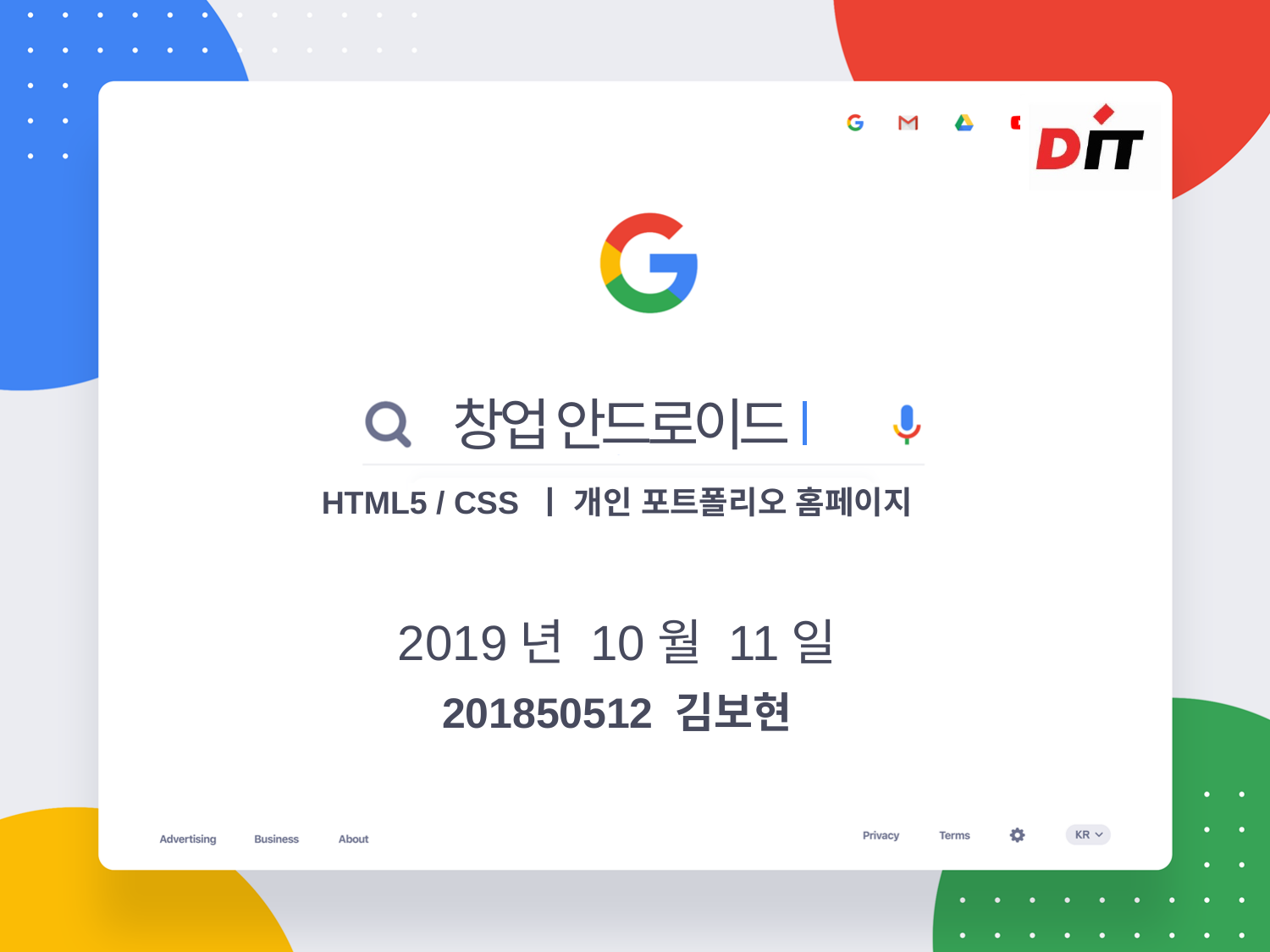

창업 안드로이드

HTML5 / CSS ㅣ 개인 포트폴리오 홈페이지

2019년 10월 11일
201850512 김보현